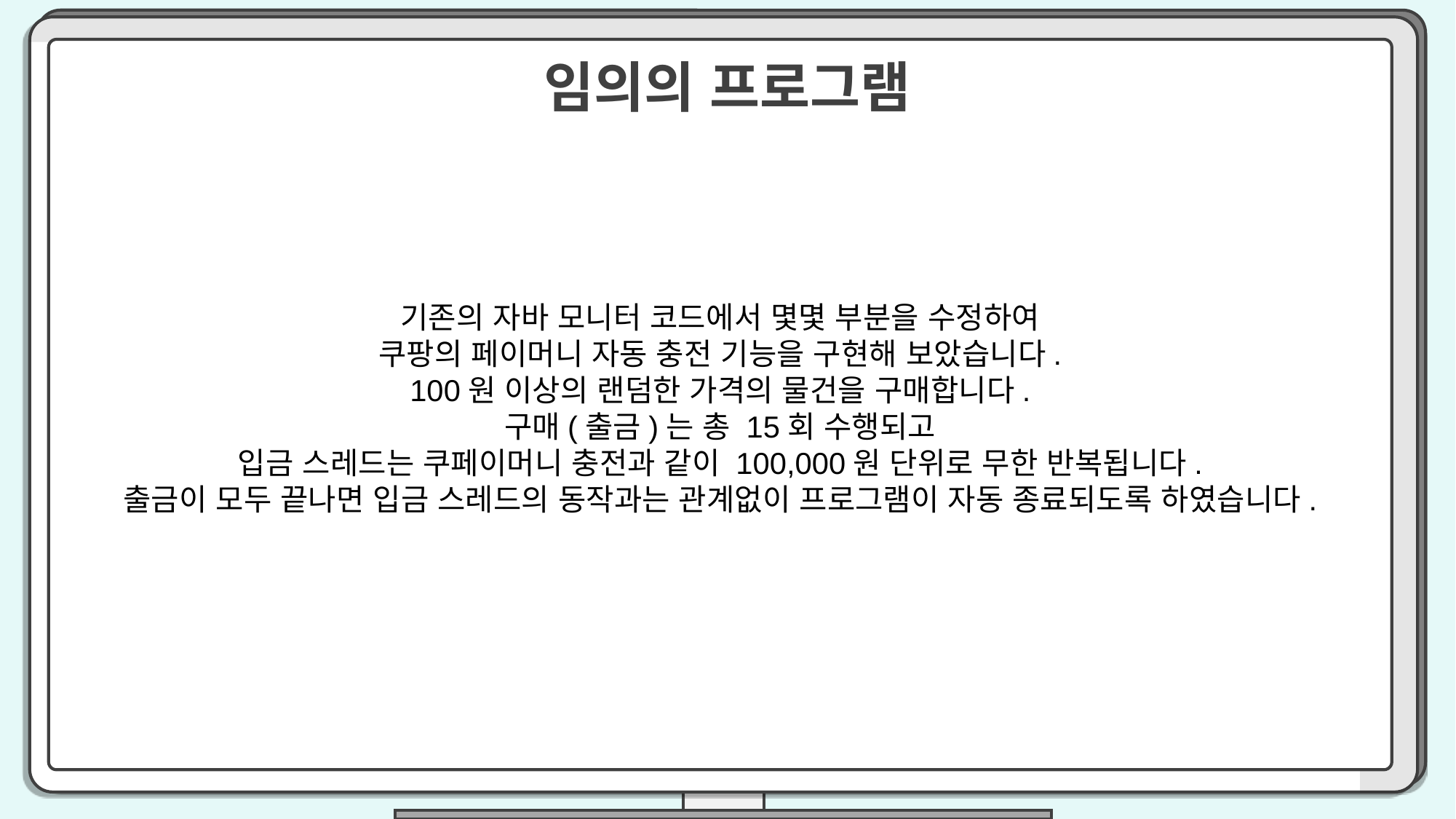

임의의 프로그램

기존의 자바 모니터 코드에서 몇몇 부분을 수정하여
쿠팡의 페이머니 자동 충전 기능을 구현해 보았습니다.
100원 이상의 랜덤한 가격의 물건을 구매합니다.
구매(출금)는 총 15회 수행되고
입금 스레드는 쿠페이머니 충전과 같이 100,000원 단위로 무한 반복됩니다.
출금이 모두 끝나면 입금 스레드의 동작과는 관계없이 프로그램이 자동 종료되도록 하였습니다.